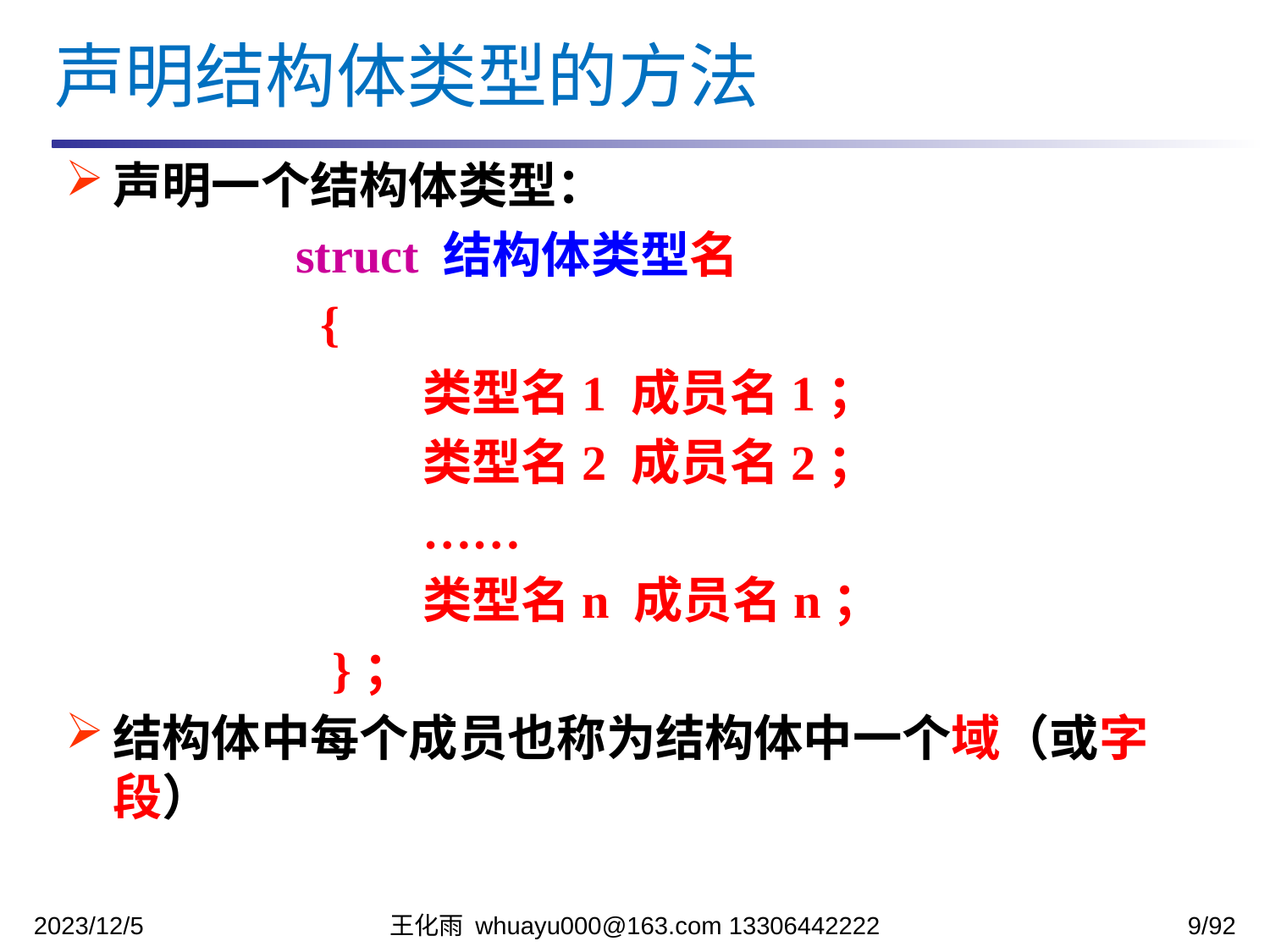

声明结构体类型的方法
声明一个结构体类型：
		struct 结构体类型名
		  {
			类型名1 成员名1；
			类型名2 成员名2；
			……
			类型名n 成员名n；
		   }；
结构体中每个成员也称为结构体中一个域（或字段）
2023/12/5
王化雨 whuayu000@163.com 13306442222
9/92